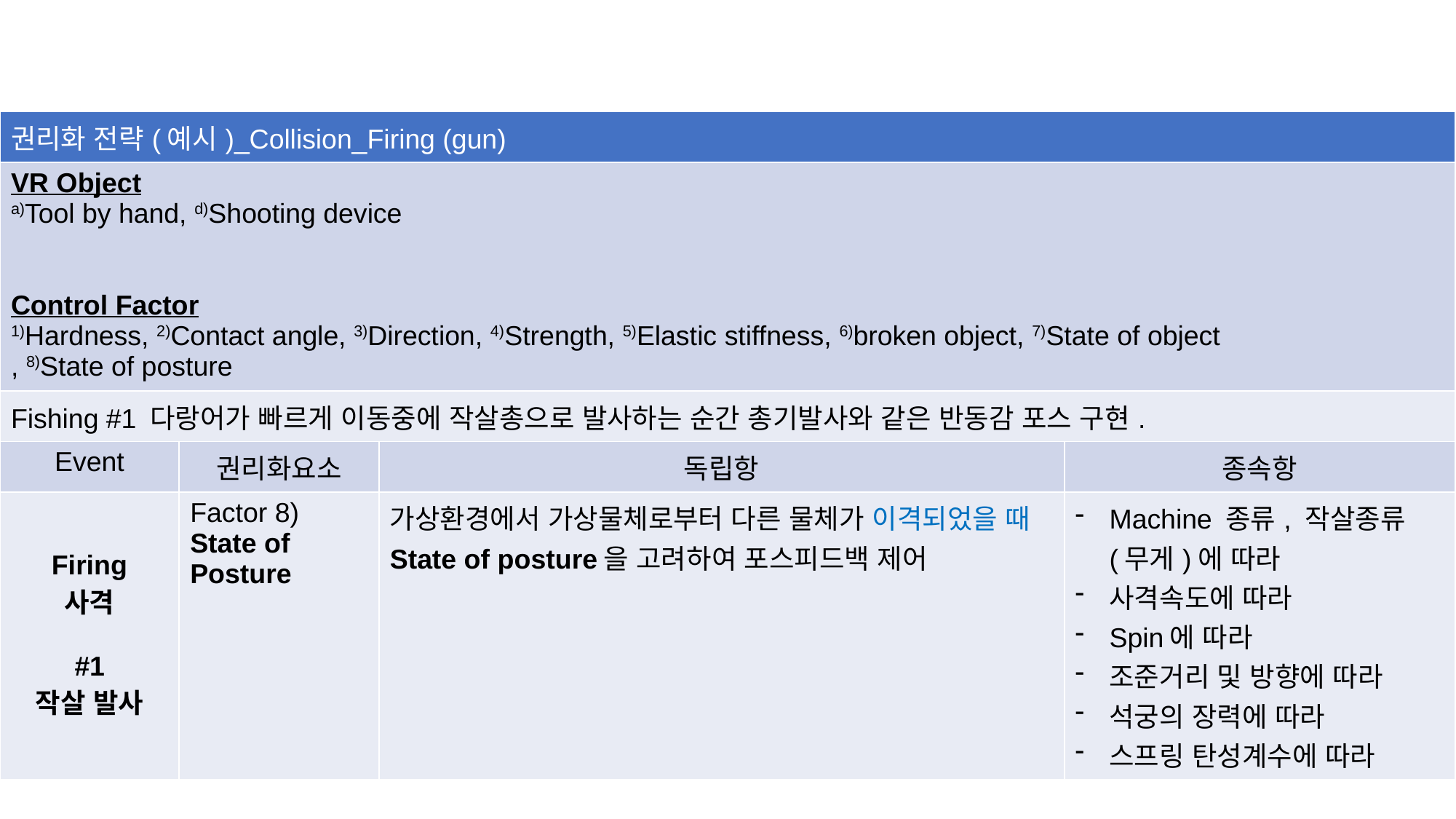

| 권리화 전략(예시)\_Collision\_Firing (gun) |  |  |  |
| --- | --- | --- | --- |
| VR Object a)Tool by hand, d)Shooting device Control Factor 1)Hardness, 2)Contact angle, 3)Direction, 4)Strength, 5)Elastic stiffness, 6)broken object, 7)State of object , 8)State of posture |  |  |  |
| Fishing #1 다랑어가 빠르게 이동중에 작살총으로 발사하는 순간 총기발사와 같은 반동감 포스 구현. |  |  |  |
| Event | 권리화요소 | 독립항 | 종속항 |
| Firing 사격 #1 작살 발사 | Factor 8) State of Posture | 가상환경에서 가상물체로부터 다른 물체가 이격되었을 때 State of posture을 고려하여 포스피드백 제어 | Machine 종류, 작살종류(무게)에 따라 사격속도에 따라 Spin에 따라 조준거리 및 방향에 따라 석궁의 장력에 따라 스프링 탄성계수에 따라 |
#